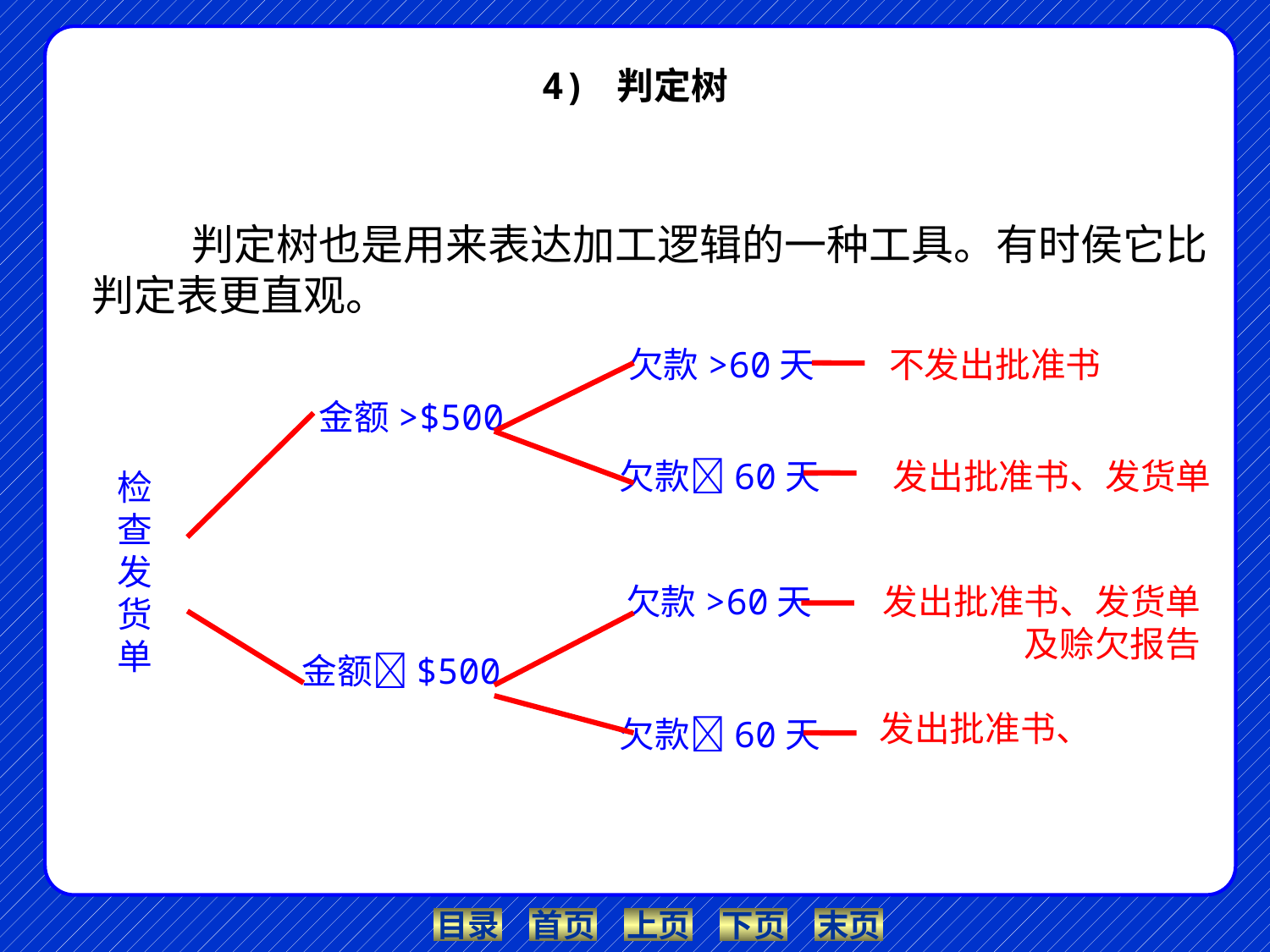

# 4) 判定树
判定树也是用来表达加工逻辑的一种工具。有时侯它比判定表更直观。
 欠款>60天
不发出批准书

金额>$500

 欠款≤60天
发出批准书、发货单
检
查
发
货
单

 欠款>60天
发出批准书、发货单及赊欠报告

金额≤$500

发出批准书、
 欠款≤60天